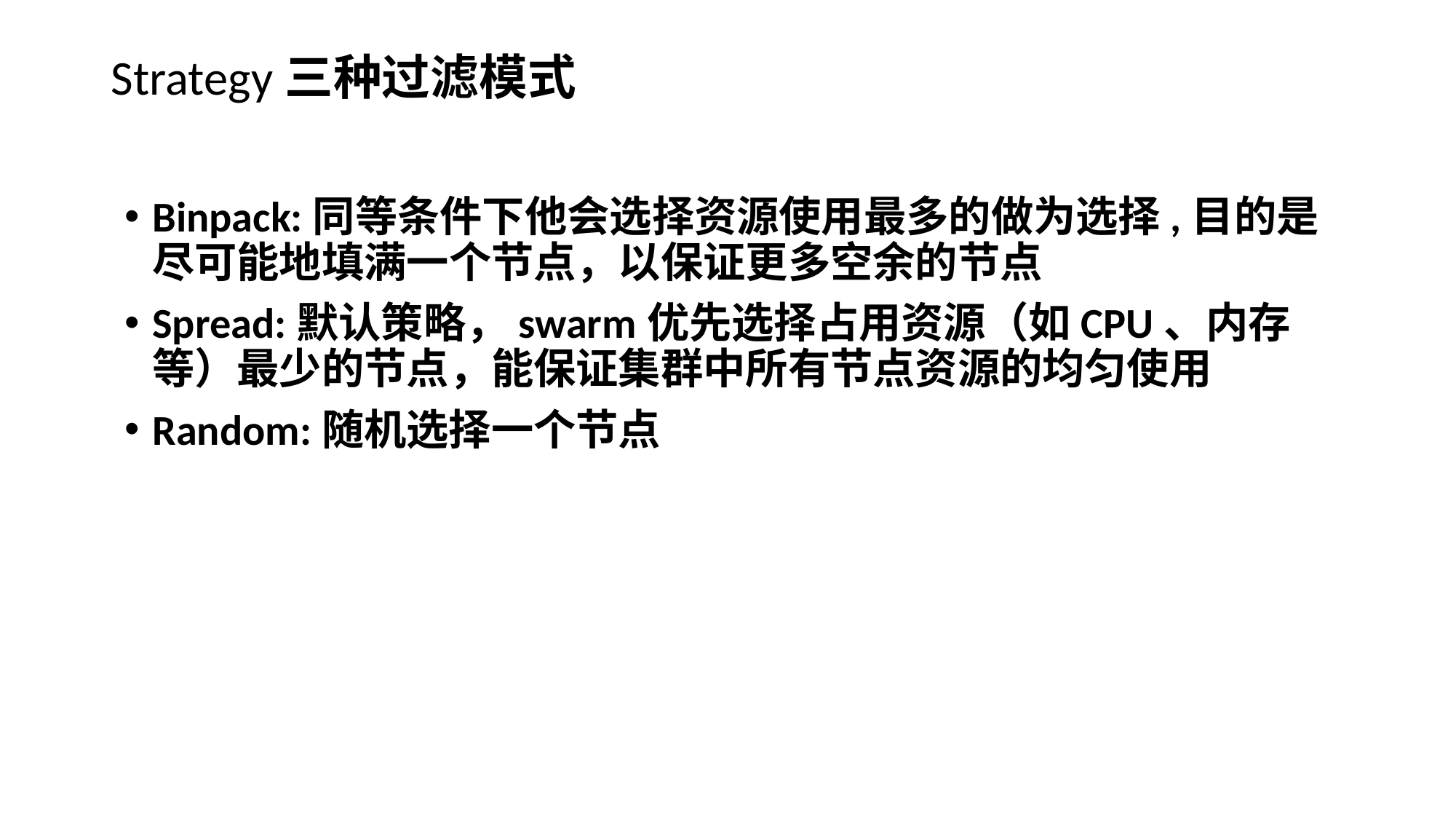

# Strategy三种过滤模式

Binpack:同等条件下他会选择资源使用最多的做为选择,目的是尽可能地填满一个节点，以保证更多空余的节点
Spread:默认策略，swarm优先选择占用资源（如CPU、内存等）最少的节点，能保证集群中所有节点资源的均匀使用
Random:随机选择一个节点